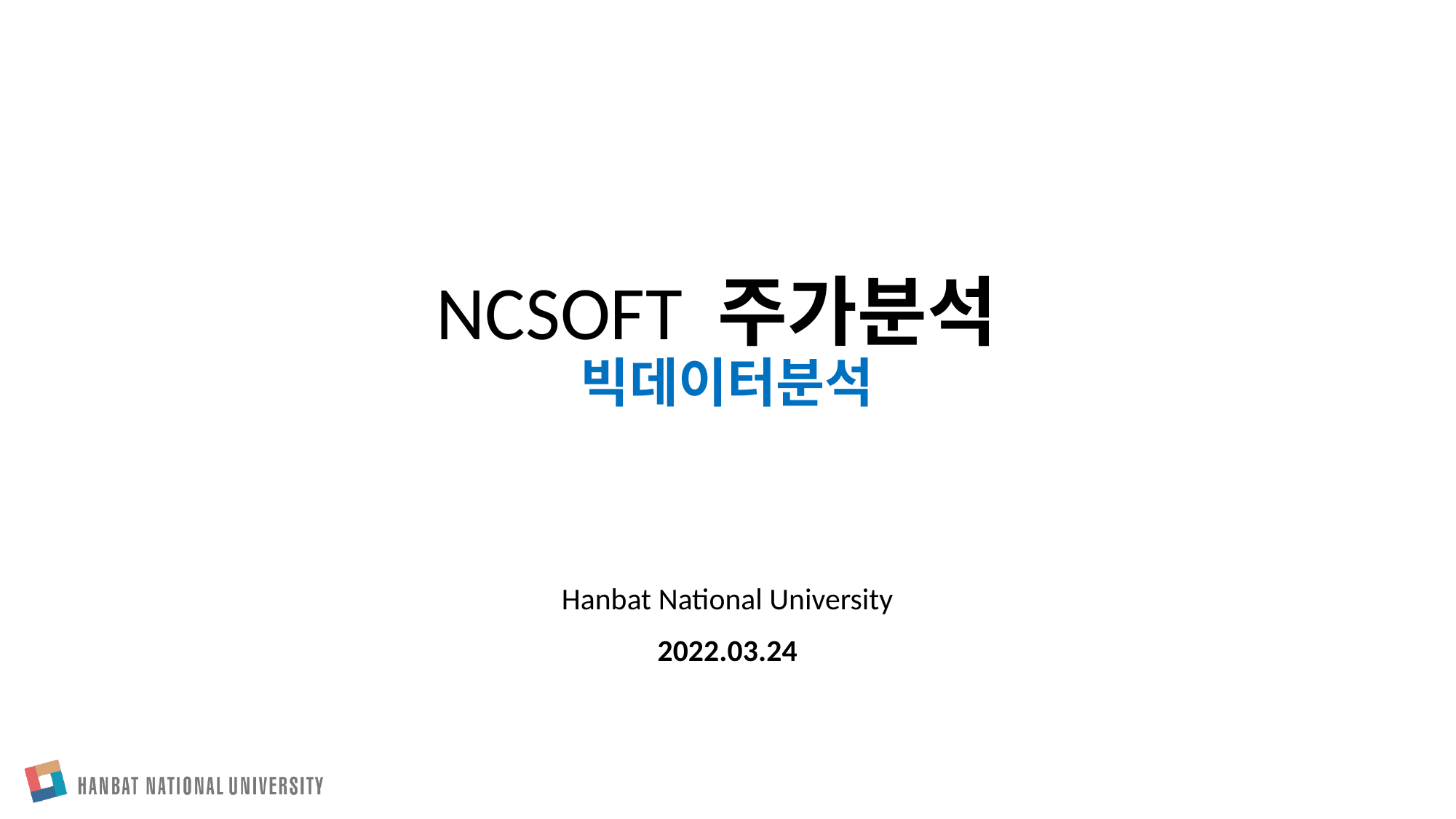

# NCSOFT 주가분석 빅데이터분석
Hanbat National University
2022.03.24